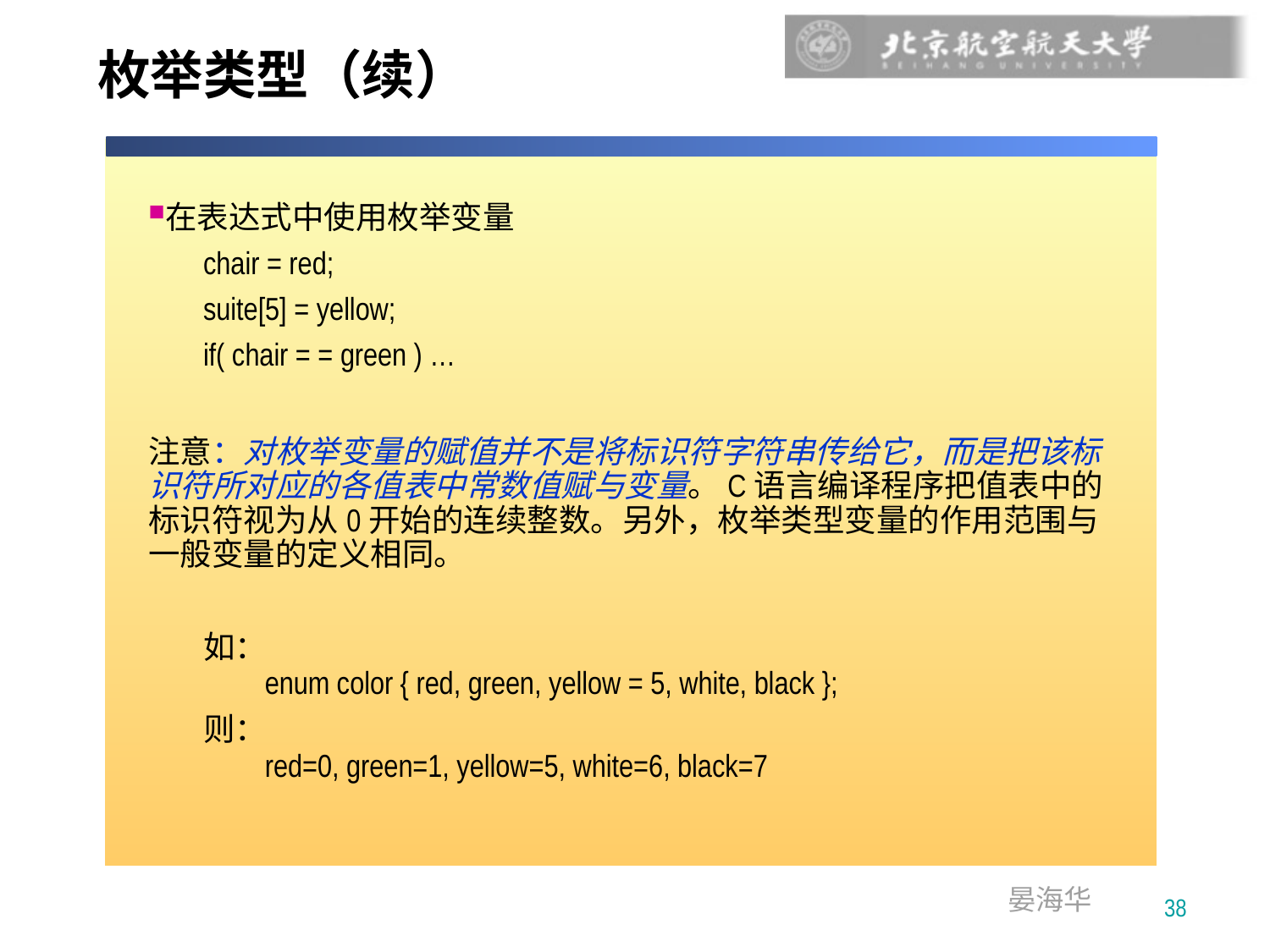

# 枚举类型（续）
在表达式中使用枚举变量
chair = red;
suite[5] = yellow;
if( chair = = green ) …

注意：对枚举变量的赋值并不是将标识符字符串传给它，而是把该标识符所对应的各值表中常数值赋与变量。C语言编译程序把值表中的标识符视为从0开始的连续整数。另外，枚举类型变量的作用范围与一般变量的定义相同。

如：
enum color { red, green, yellow = 5, white, black };
则：
red=0, green=1, yellow=5, white=6, black=7

38